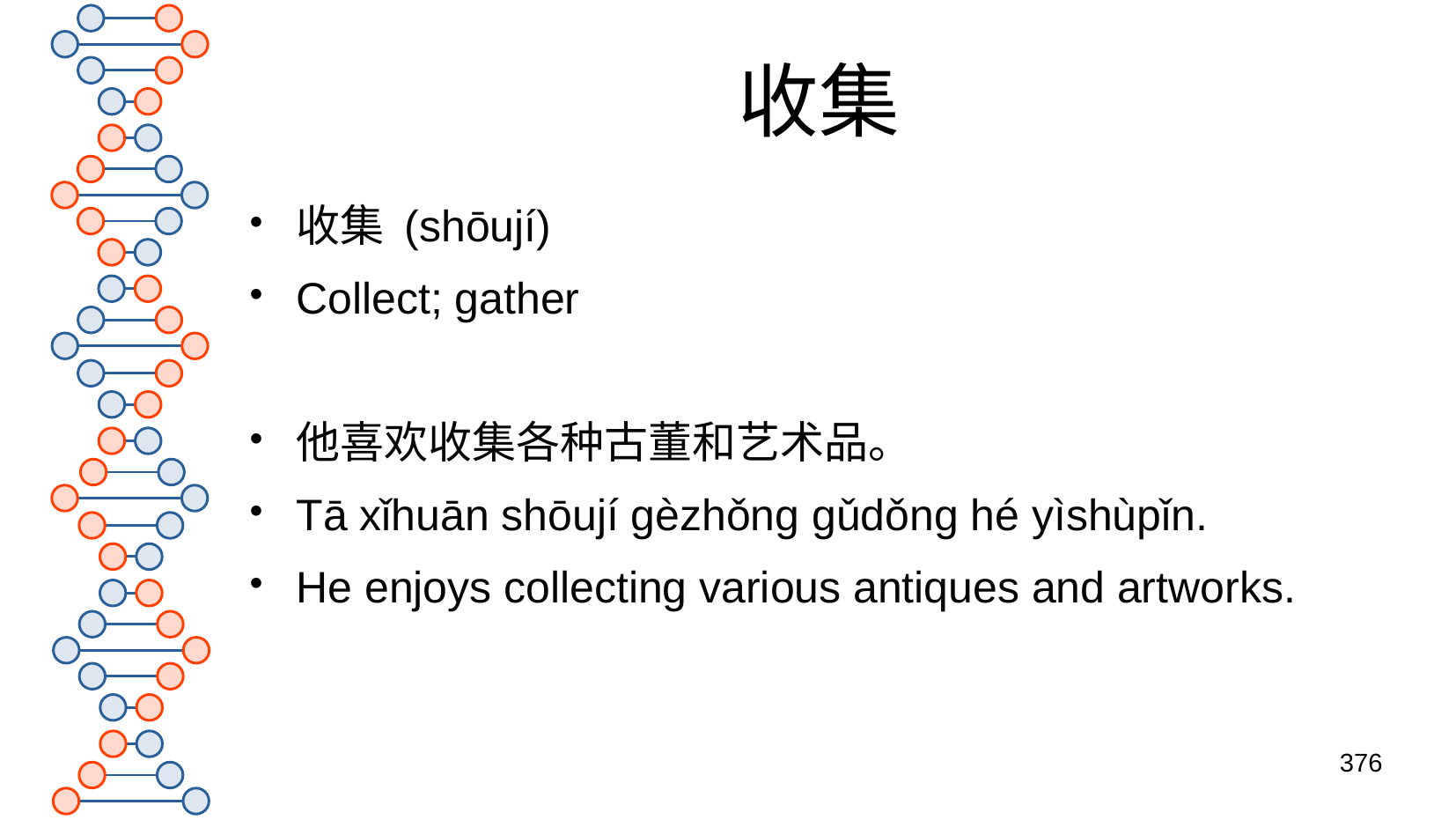

# 收集
收集 (shōují)
Collect; gather

他喜欢收集各种古董和艺术品。
Tā xǐhuān shōují gèzhǒng gǔdǒng hé yìshùpǐn.
He enjoys collecting various antiques and artworks.

376